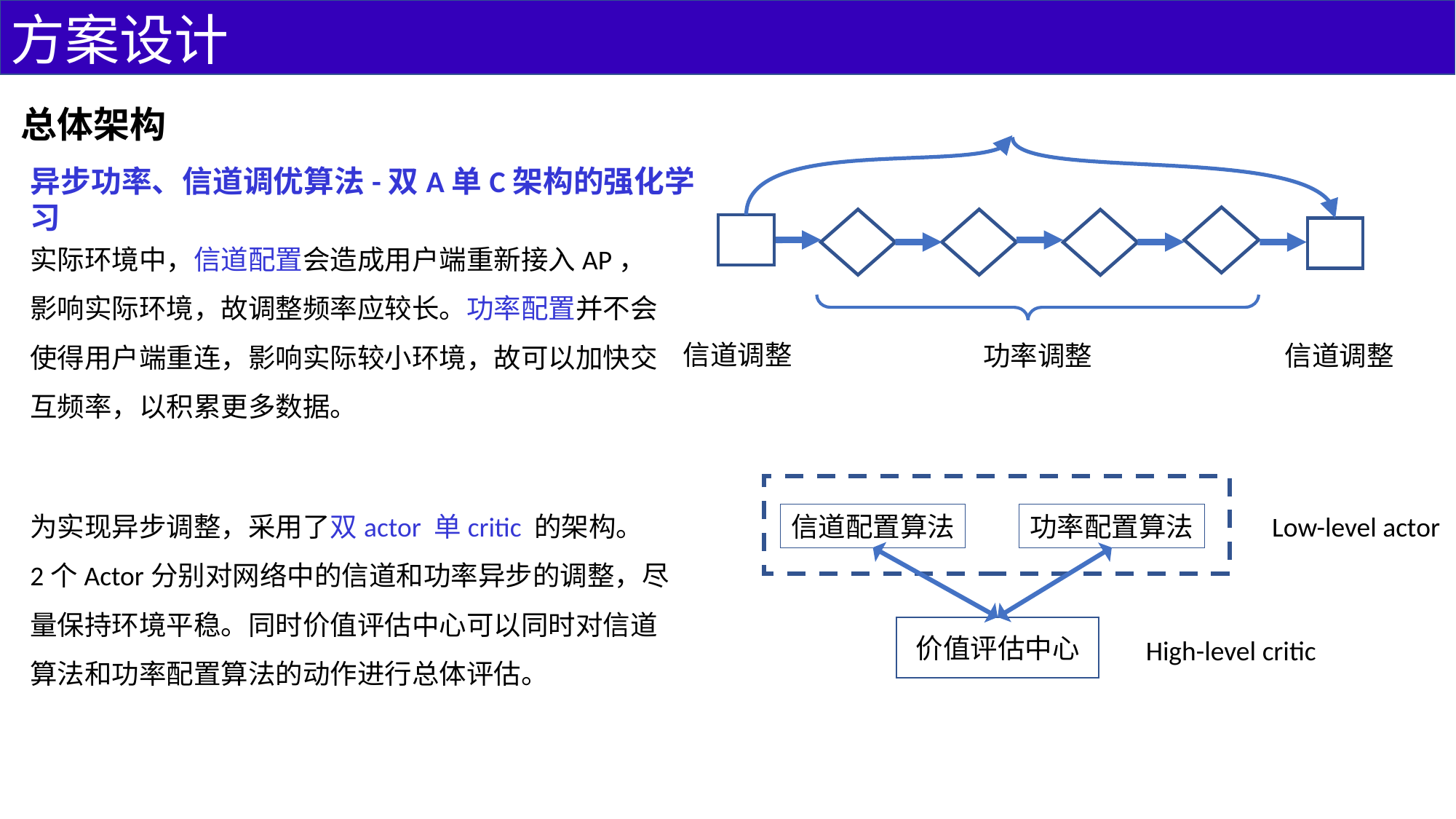

方案设计
总体架构

信道调整
功率调整
信道调整
异步功率、信道调优算法-双A单C架构的强化学习
实际环境中，信道配置会造成用户端重新接入AP，影响实际环境，故调整频率应较长。功率配置并不会使得用户端重连，影响实际较小环境，故可以加快交互频率，以积累更多数据。

信道配置算法
功率配置算法
Low-level actor
价值评估中心
High-level critic
为实现异步调整，采用了双actor 单critic 的架构。
2个Actor分别对网络中的信道和功率异步的调整，尽量保持环境平稳。同时价值评估中心可以同时对信道算法和功率配置算法的动作进行总体评估。